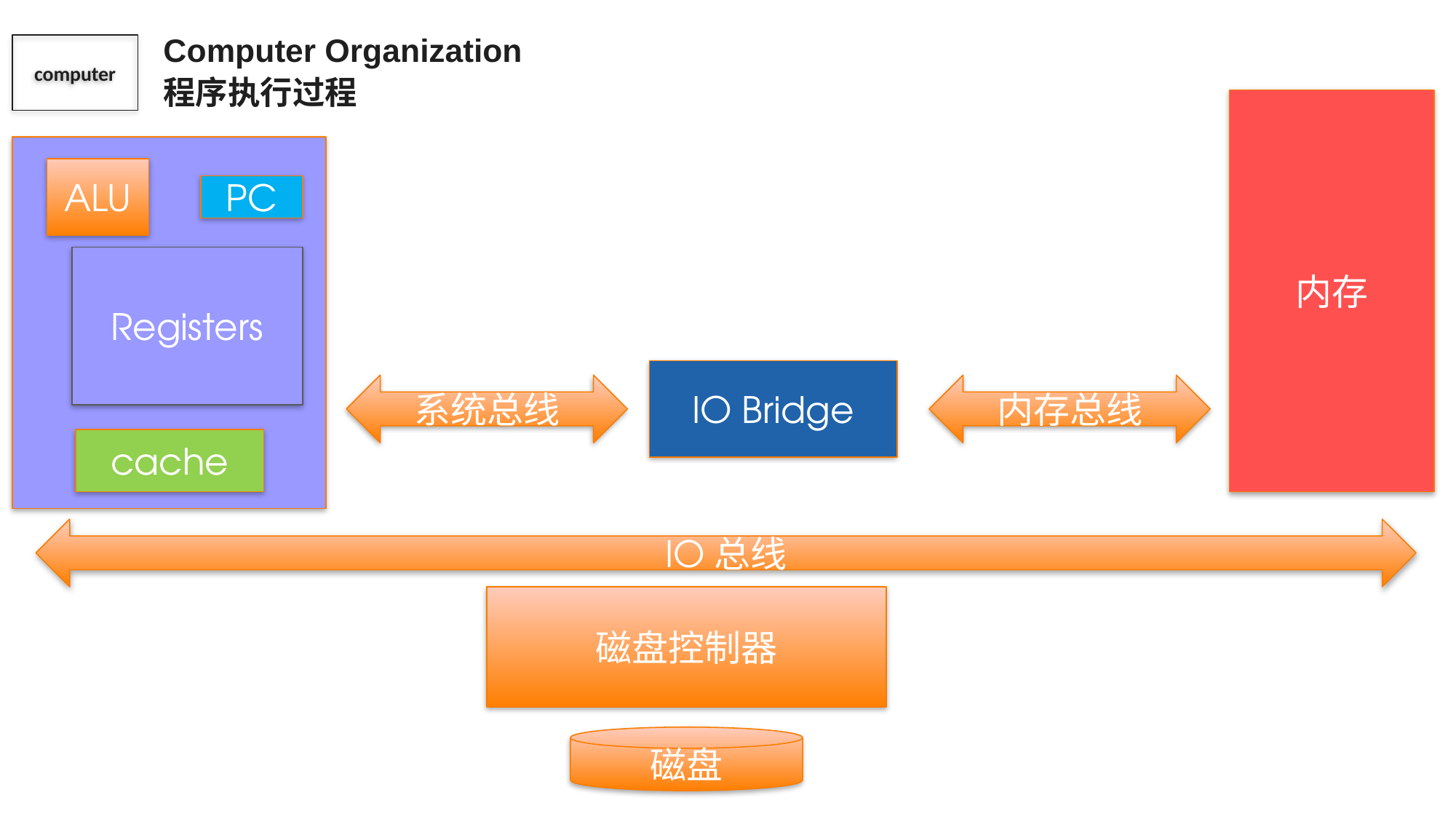

Computer Organization
程序执行过程
computer
内存

ALU
PC
Registers
IO Bridge
系统总线
内存总线
cache
IO总线
磁盘控制器
磁盘